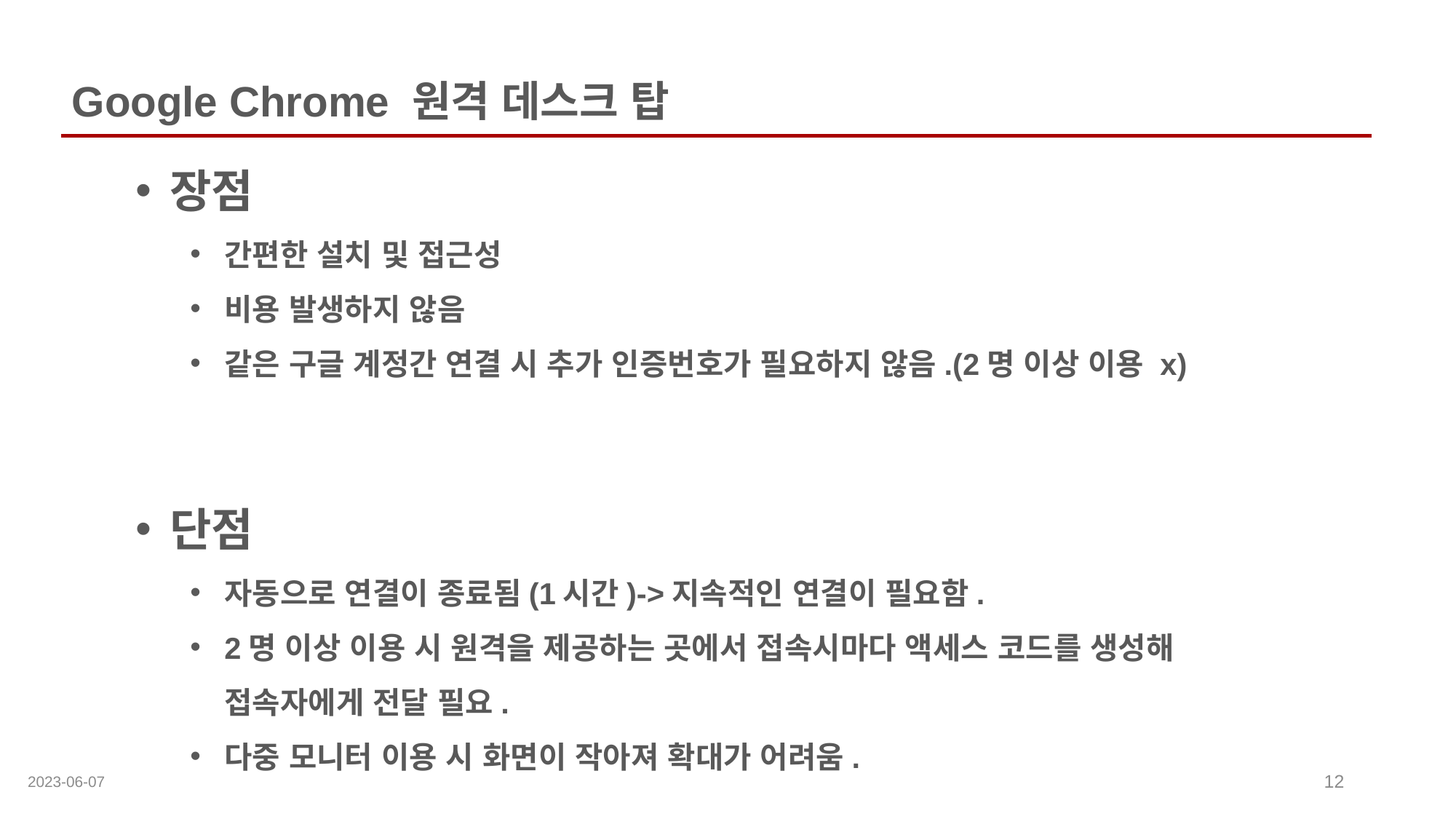

Google Chrome 원격 데스크 탑
장점
간편한 설치 및 접근성
비용 발생하지 않음
같은 구글 계정간 연결 시 추가 인증번호가 필요하지 않음.(2명 이상 이용 x)

단점
자동으로 연결이 종료됨(1시간)->지속적인 연결이 필요함.
2명 이상 이용 시 원격을 제공하는 곳에서 접속시마다 액세스 코드를 생성해 접속자에게 전달 필요.
다중 모니터 이용 시 화면이 작아져 확대가 어려움.
2023-06-07
12